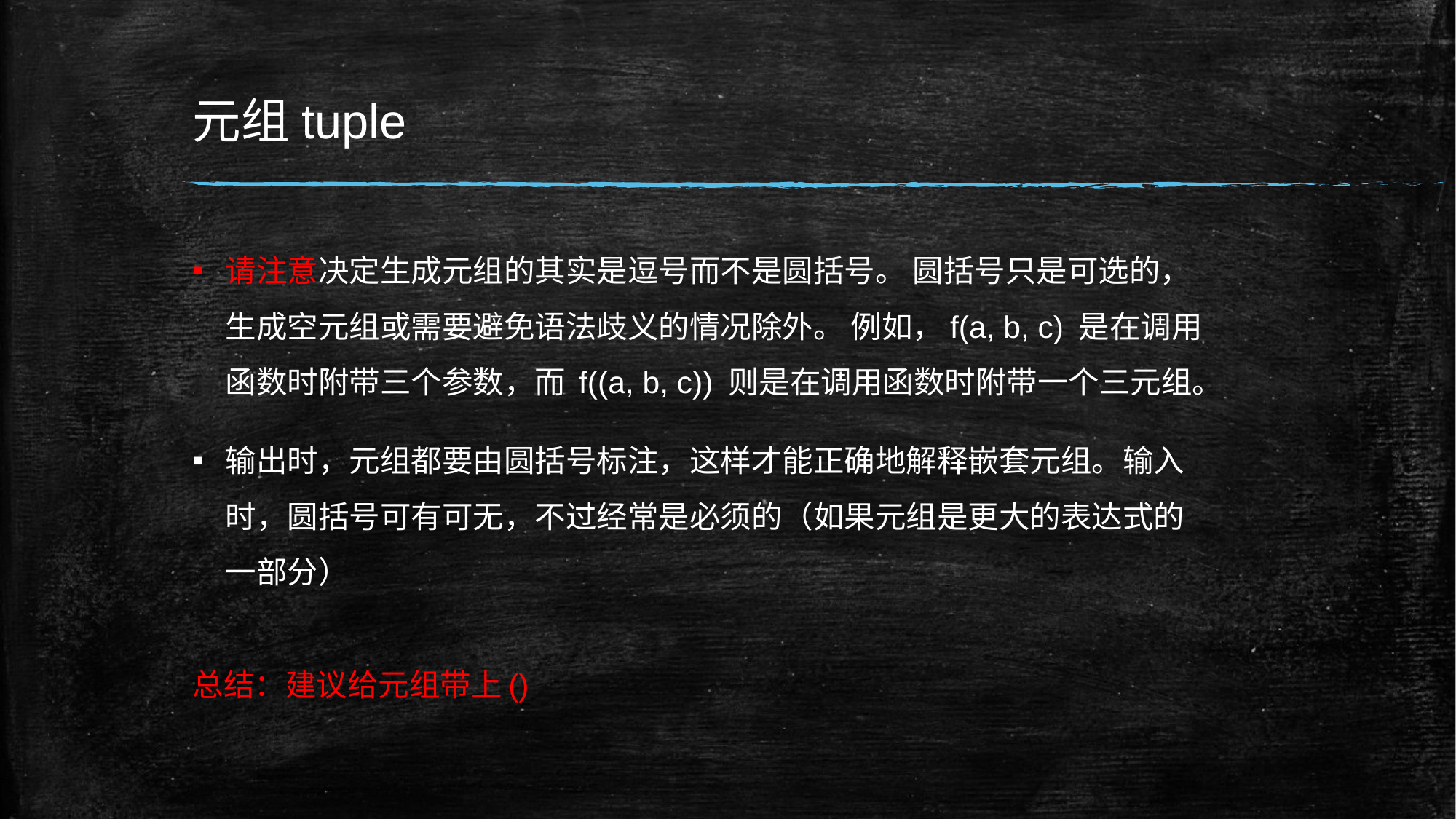

# 元组tuple
请注意决定生成元组的其实是逗号而不是圆括号。 圆括号只是可选的，生成空元组或需要避免语法歧义的情况除外。 例如，f(a, b, c) 是在调用函数时附带三个参数，而 f((a, b, c)) 则是在调用函数时附带一个三元组。
输出时，元组都要由圆括号标注，这样才能正确地解释嵌套元组。输入时，圆括号可有可无，不过经常是必须的（如果元组是更大的表达式的一部分）

总结：建议给元组带上()